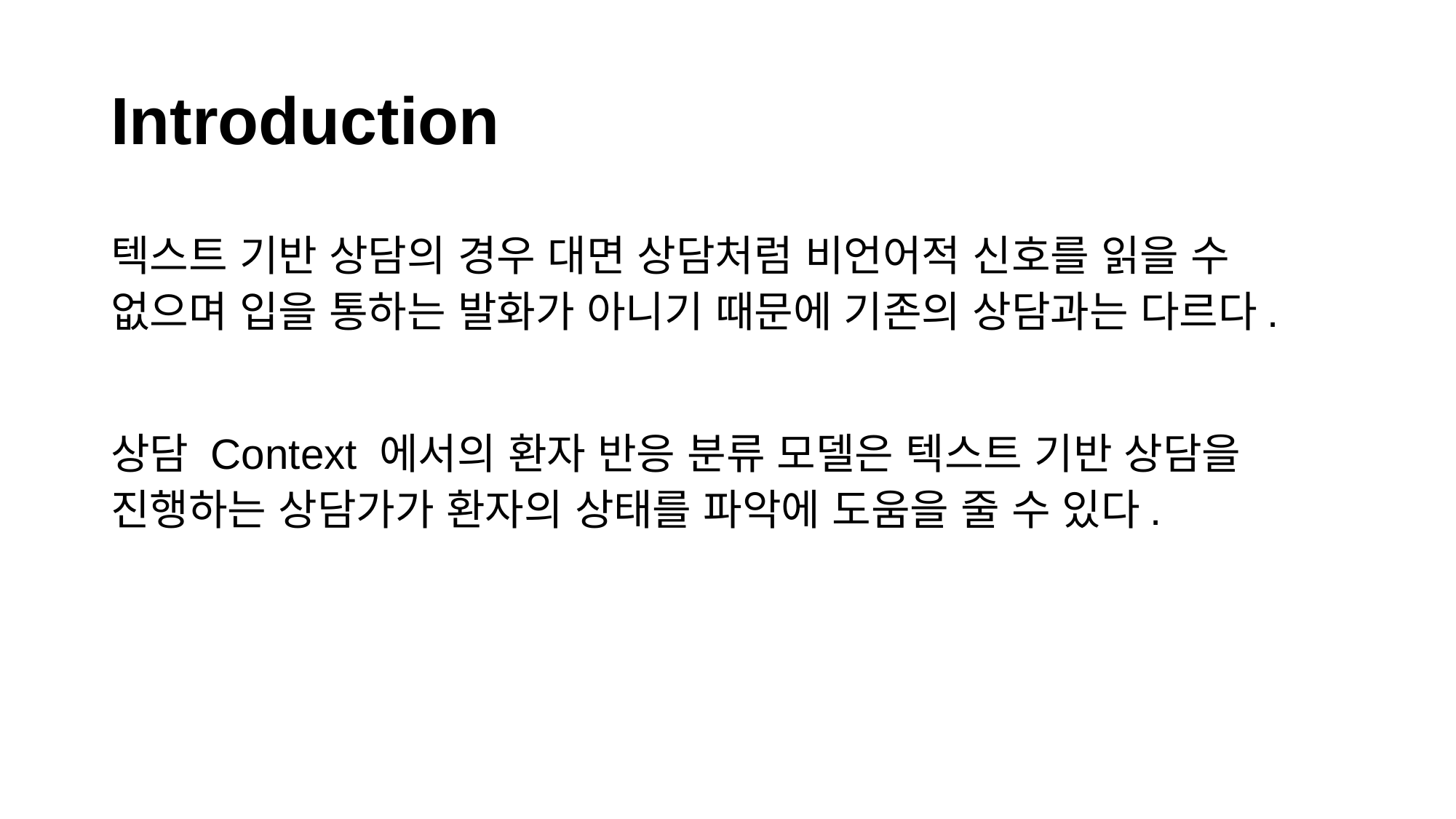

# Introduction
텍스트 기반 상담의 경우 대면 상담처럼 비언어적 신호를 읽을 수 없으며 입을 통하는 발화가 아니기 때문에 기존의 상담과는 다르다.

상담 Context 에서의 환자 반응 분류 모델은 텍스트 기반 상담을 진행하는 상담가가 환자의 상태를 파악에 도움을 줄 수 있다.